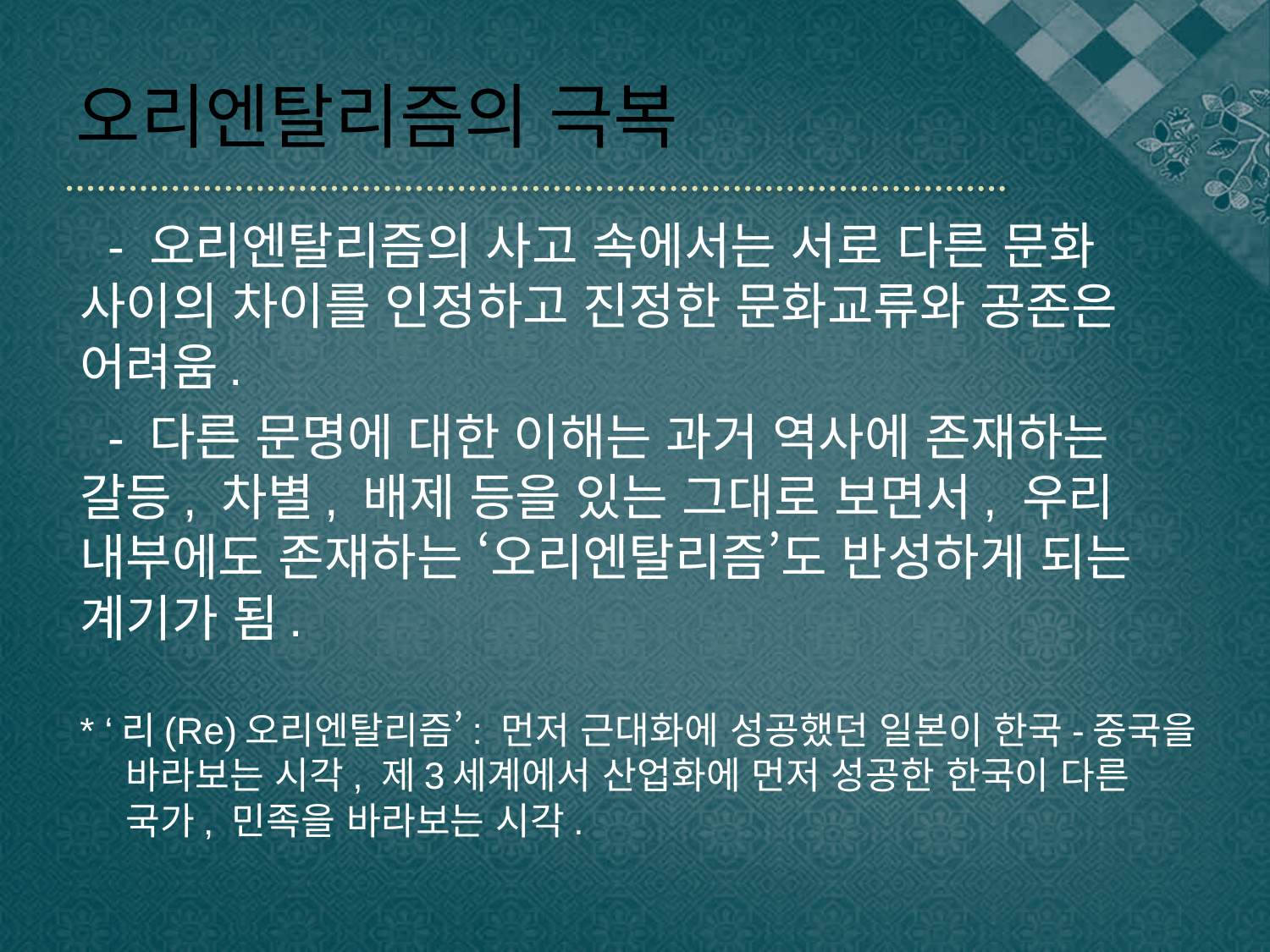

# 오리엔탈리즘의 극복
  - 오리엔탈리즘의 사고 속에서는 서로 다른 문화 사이의 차이를 인정하고 진정한 문화교류와 공존은 어려움.
  - 다른 문명에 대한 이해는 과거 역사에 존재하는 갈등, 차별, 배제 등을 있는 그대로 보면서, 우리 내부에도 존재하는 ‘오리엔탈리즘’도 반성하게 되는 계기가 됨.

* ‘리(Re)오리엔탈리즘’: 먼저 근대화에 성공했던 일본이 한국-중국을 바라보는 시각, 제3세계에서 산업화에 먼저 성공한 한국이 다른 국가, 민족을 바라보는 시각.